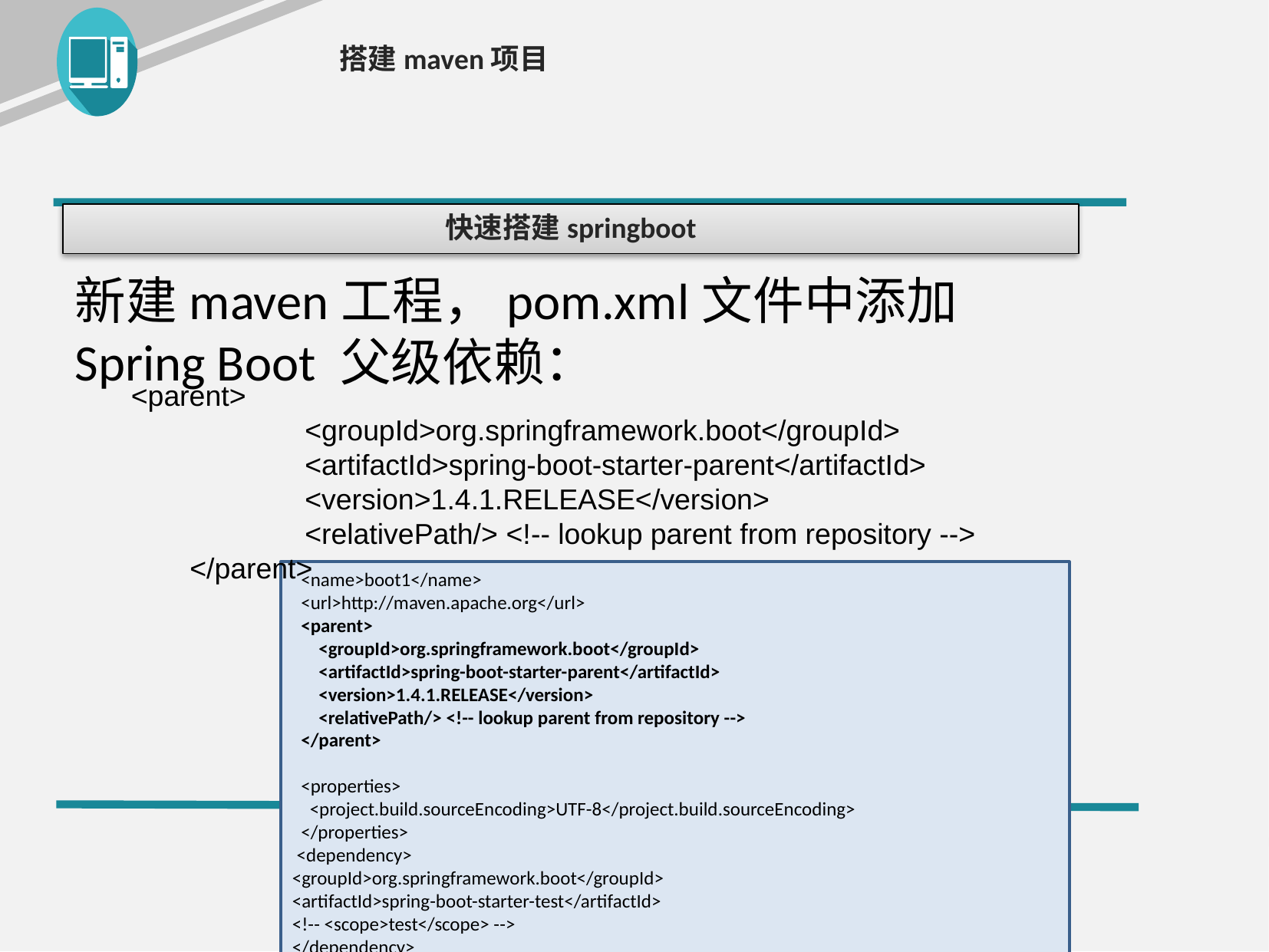

搭建maven项目

快速搭建springboot

新建maven工程，pom.xml文件中添加Spring Boot 父级依赖：

       <parent>
		<groupId>org.springframework.boot</groupId>
		<artifactId>spring-boot-starter-parent</artifactId>
		<version>1.4.1.RELEASE</version>
		<relativePath/> <!-- lookup parent from repository -->
	</parent>
  <name>boot1</name>
  <url>http://maven.apache.org</url>
  <parent>
      <groupId>org.springframework.boot</groupId>
      <artifactId>spring-boot-starter-parent</artifactId>
      <version>1.4.1.RELEASE</version>
      <relativePath/> <!-- lookup parent from repository -->
  </parent>

  <properties>
    <project.build.sourceEncoding>UTF-8</project.build.sourceEncoding>
  </properties>
 <dependency>
<groupId>org.springframework.boot</groupId>
<artifactId>spring-boot-starter-test</artifactId>
<!-- <scope>test</scope> -->
</dependency>
    <dependency>
<groupId>org.springframework.boot</groupId>
<artifactId>spring-boot-starter-web</artifactId>
<!-- <scope>test</scope> -->
</dependency>

27